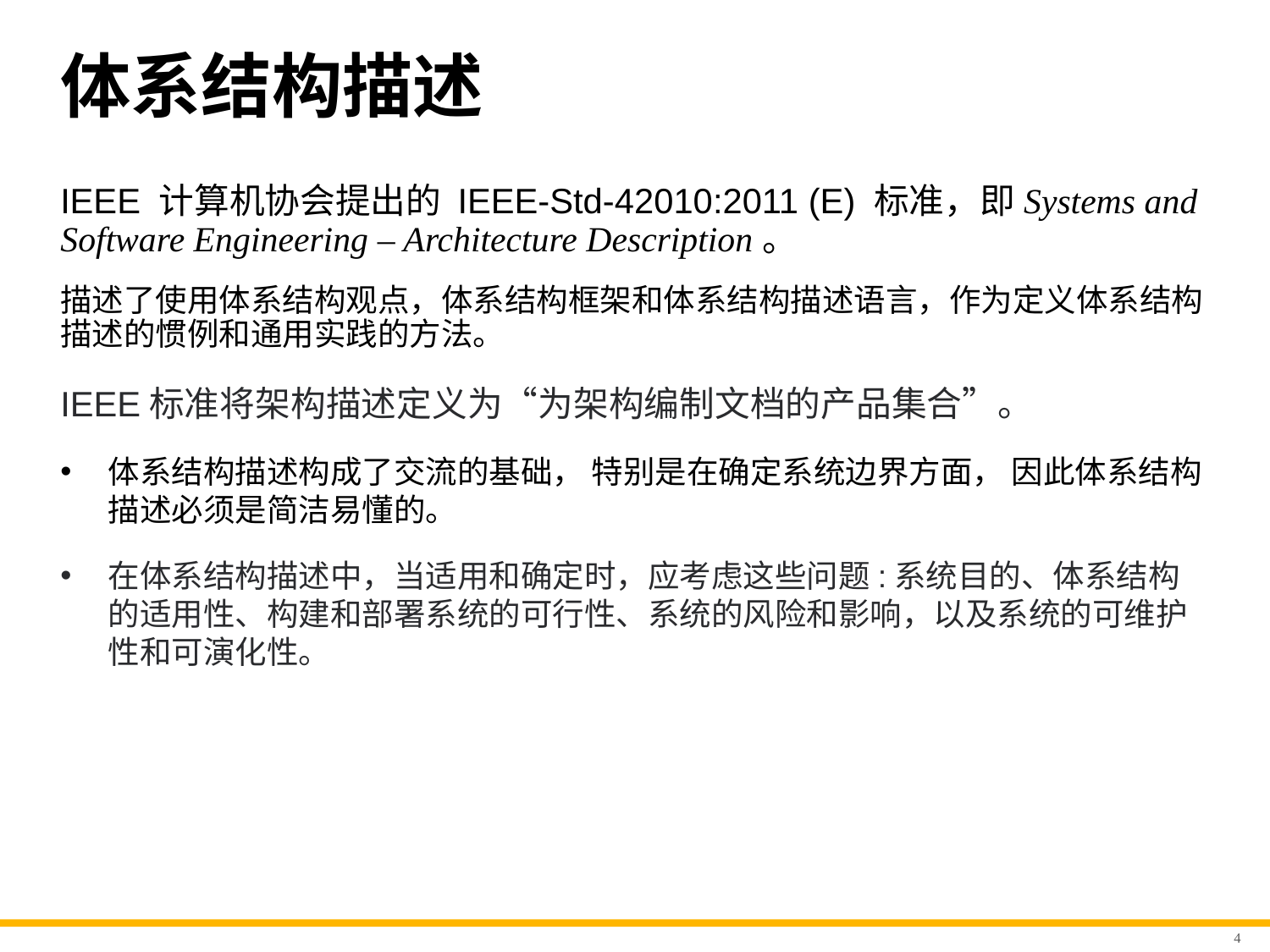

# 体系结构描述
IEEE 计算机协会提出的 IEEE-Std-42010:2011 (E) 标准，即Systems and Software Engineering – Architecture Description。
描述了使用体系结构观点，体系结构框架和体系结构描述语言，作为定义体系结构描述的惯例和通用实践的方法。
IEEE标准将架构描述定义为“为架构编制文档的产品集合”。
体系结构描述构成了交流的基础， 特别是在确定系统边界方面， 因此体系结构描述必须是简洁易懂的。
在体系结构描述中，当适用和确定时，应考虑这些问题:系统目的、体系结构的适用性、构建和部署系统的可行性、系统的风险和影响，以及系统的可维护性和可演化性。
4